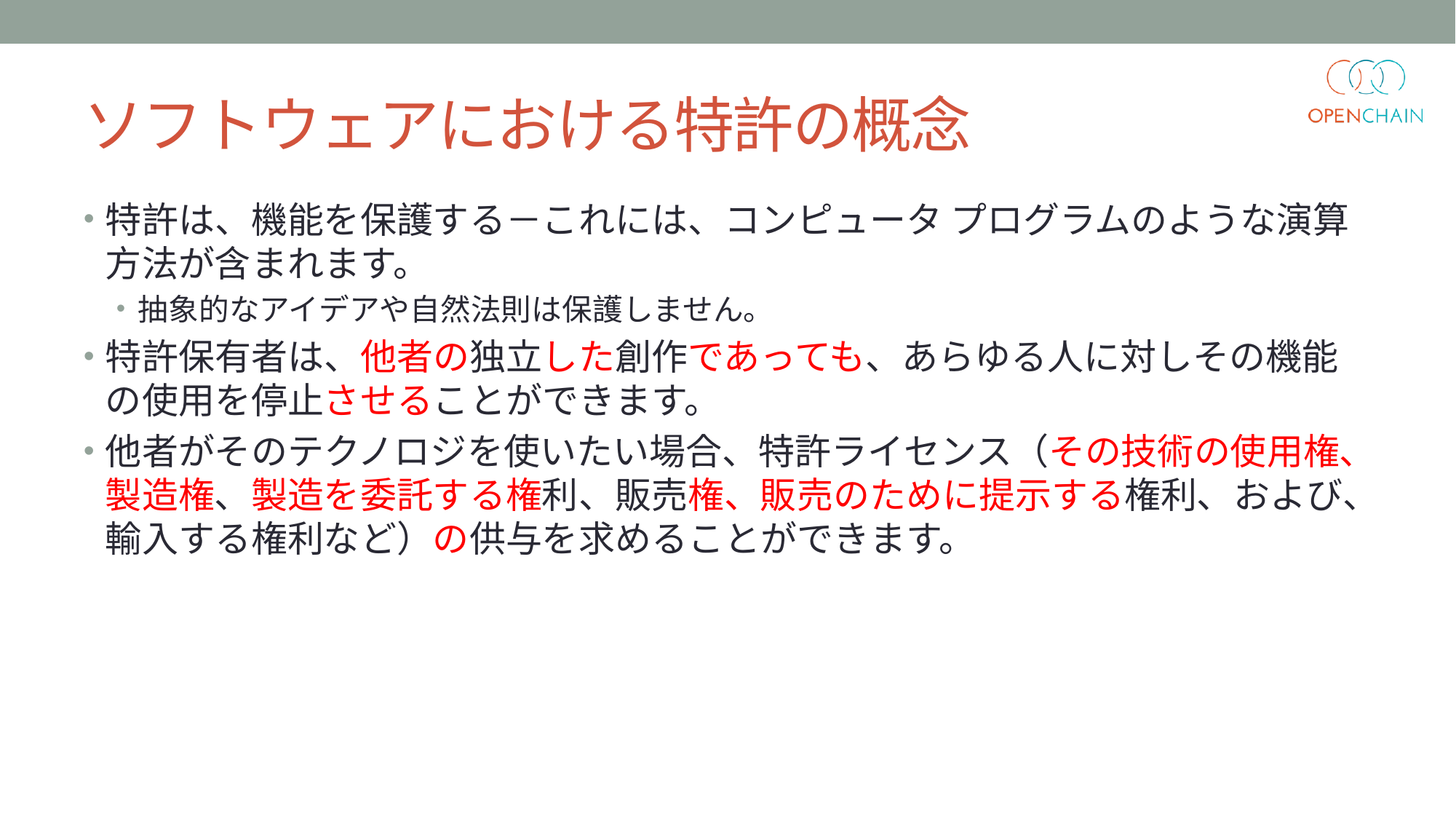

# ソフトウェアにおける特許の概念
特許は、機能を保護する－これには、コンピュータ プログラムのような演算方法が含まれます。
抽象的なアイデアや自然法則は保護しません。
特許保有者は、他者の独立した創作であっても、あらゆる人に対しその機能の使用を停止させることができます。
他者がそのテクノロジを使いたい場合、特許ライセンス（その技術の使用権、製造権、製造を委託する権利、販売権、販売のために提示する権利、および、輸入する権利など）の供与を求めることができます。